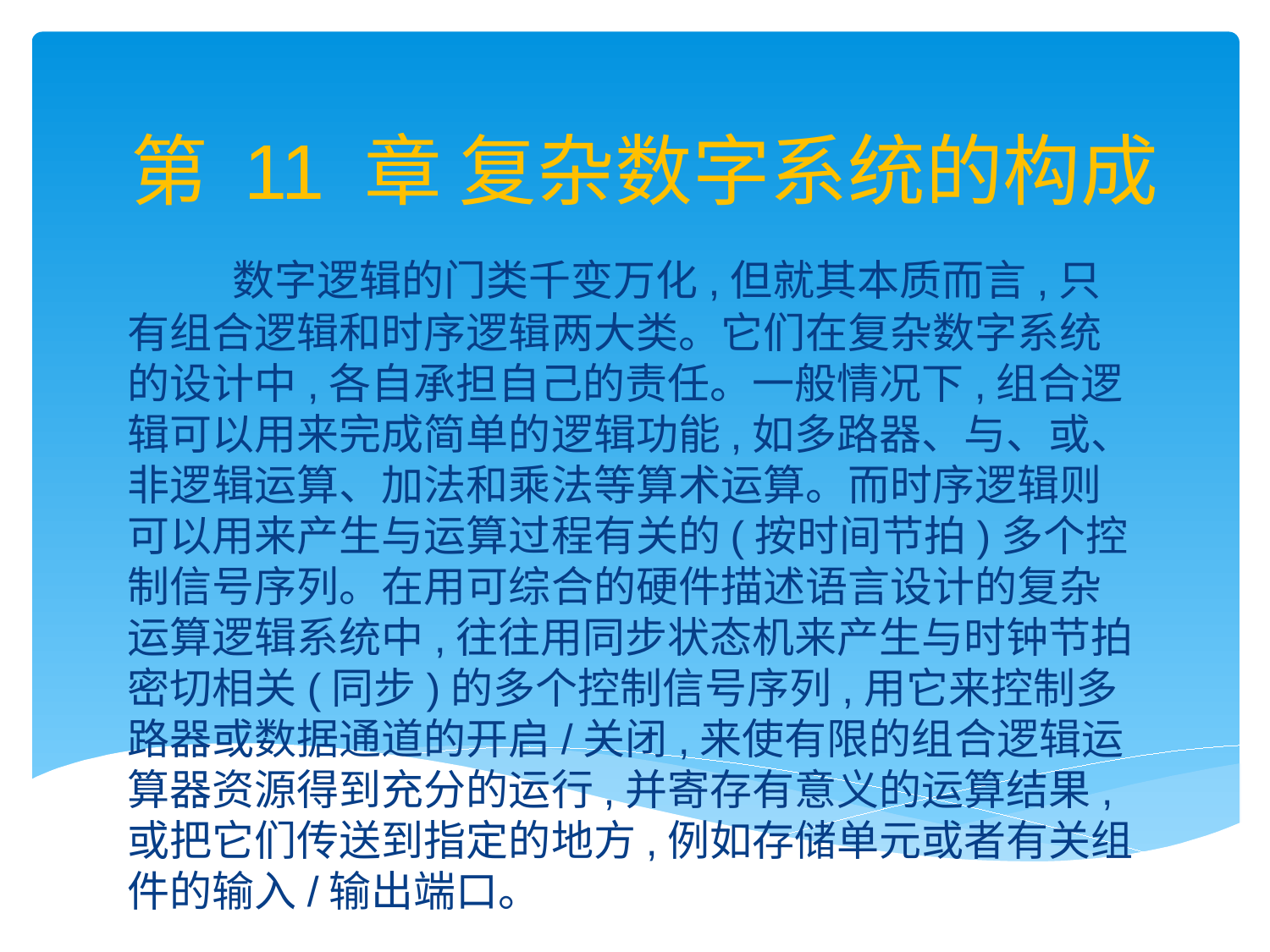

# 第 11 章 复杂数字系统的构成

         数字逻辑的门类千变万化,但就其本质而言,只有组合逻辑和时序逻辑两大类。它们在复杂数字系统的设计中,各自承担自己的责任。一般情况下,组合逻辑可以用来完成简单的逻辑功能,如多路器、与、或、非逻辑运算、加法和乘法等算术运算。而时序逻辑则可以用来产生与运算过程有关的(按时间节拍)多个控制信号序列。在用可综合的硬件描述语言设计的复杂运算逻辑系统中,往往用同步状态机来产生与时钟节拍密切相关(同步)的多个控制信号序列,用它来控制多路器或数据通道的开启/关闭,来使有限的组合逻辑运算器资源得到充分的运行,并寄存有意义的运算结果,或把它们传送到指定的地方,例如存储单元或者有关组件的输入/输出端口。